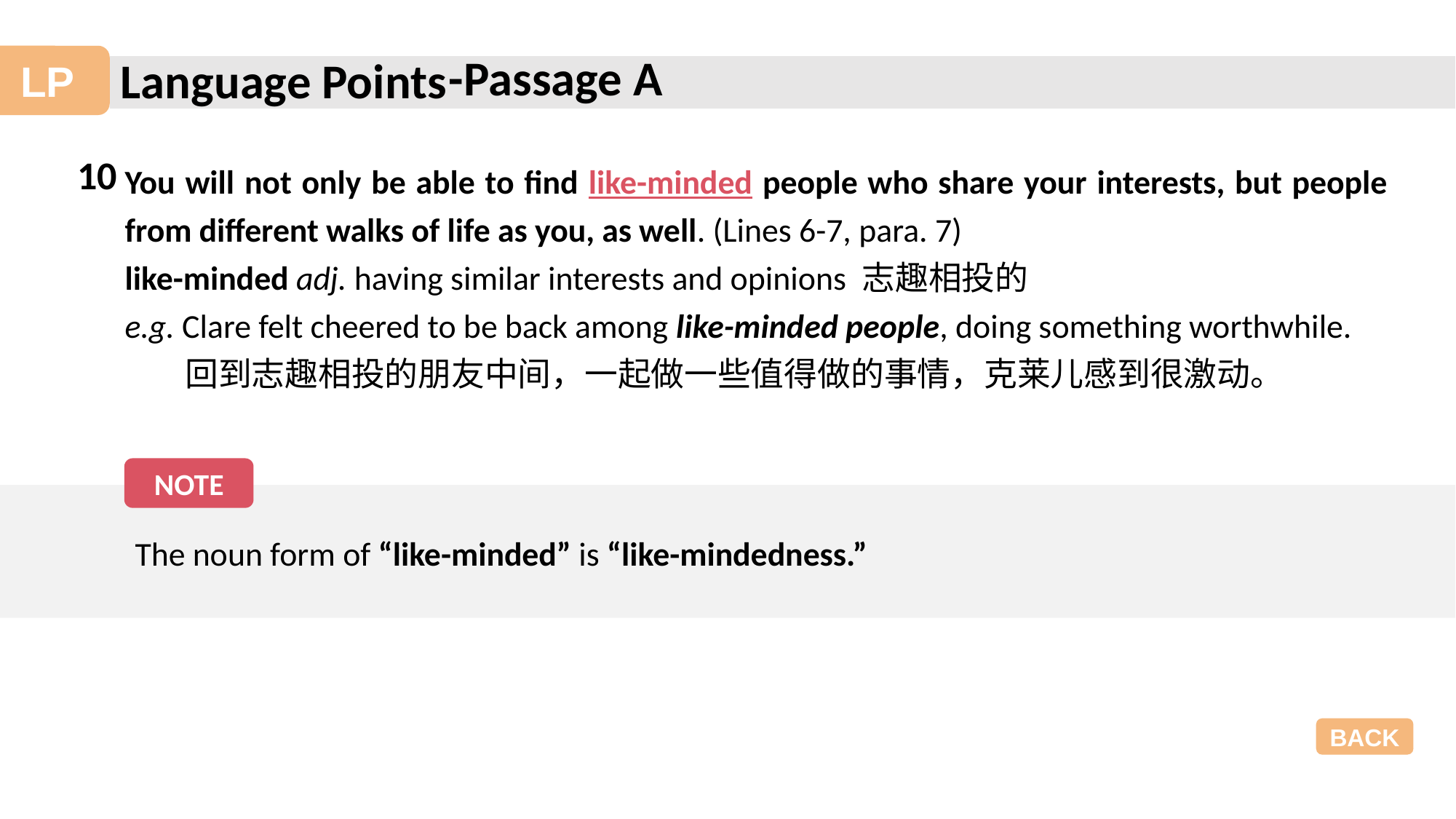

-Passage A
10
You will not only be able to find like-minded people who share your interests, but people from different walks of life as you, as well. (Lines 6-7, para. 7)
like-minded adj. having similar interests and opinions 志趣相投的
e.g. Clare felt cheered to be back among like-minded people, doing something worthwhile.
       回到志趣相投的朋友中间，一起做一些值得做的事情，克莱儿感到很激动。
NOTE

The noun form of “like-minded” is “like-mindedness.”
BACK